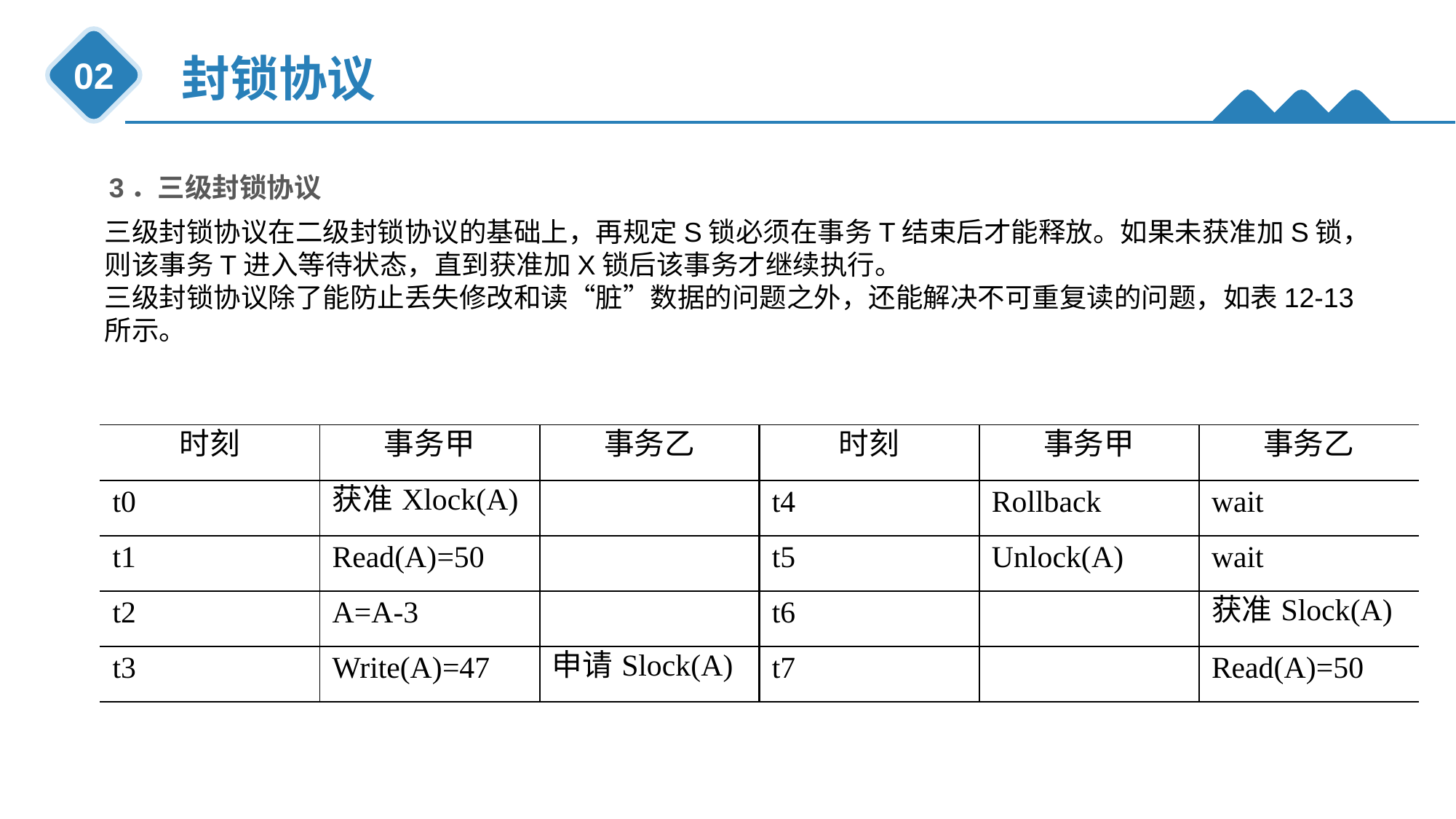

封锁协议
02

3．三级封锁协议
三级封锁协议在二级封锁协议的基础上，再规定S锁必须在事务T结束后才能释放。如果未获准加S锁，则该事务T进入等待状态，直到获准加X锁后该事务才继续执行。
三级封锁协议除了能防止丢失修改和读“脏”数据的问题之外，还能解决不可重复读的问题，如表12-13所示。
| 时刻 | 事务甲 | 事务乙 | 时刻 | 事务甲 | 事务乙 |
| --- | --- | --- | --- | --- | --- |
| t0 | 获准Xlock(A) |  | t4 | Rollback | wait |
| t1 | Read(A)=50 |  | t5 | Unlock(A) | wait |
| t2 | A=A-3 |  | t6 |  | 获准Slock(A) |
| t3 | Write(A)=47 | 申请Slock(A) | t7 |  | Read(A)=50 |